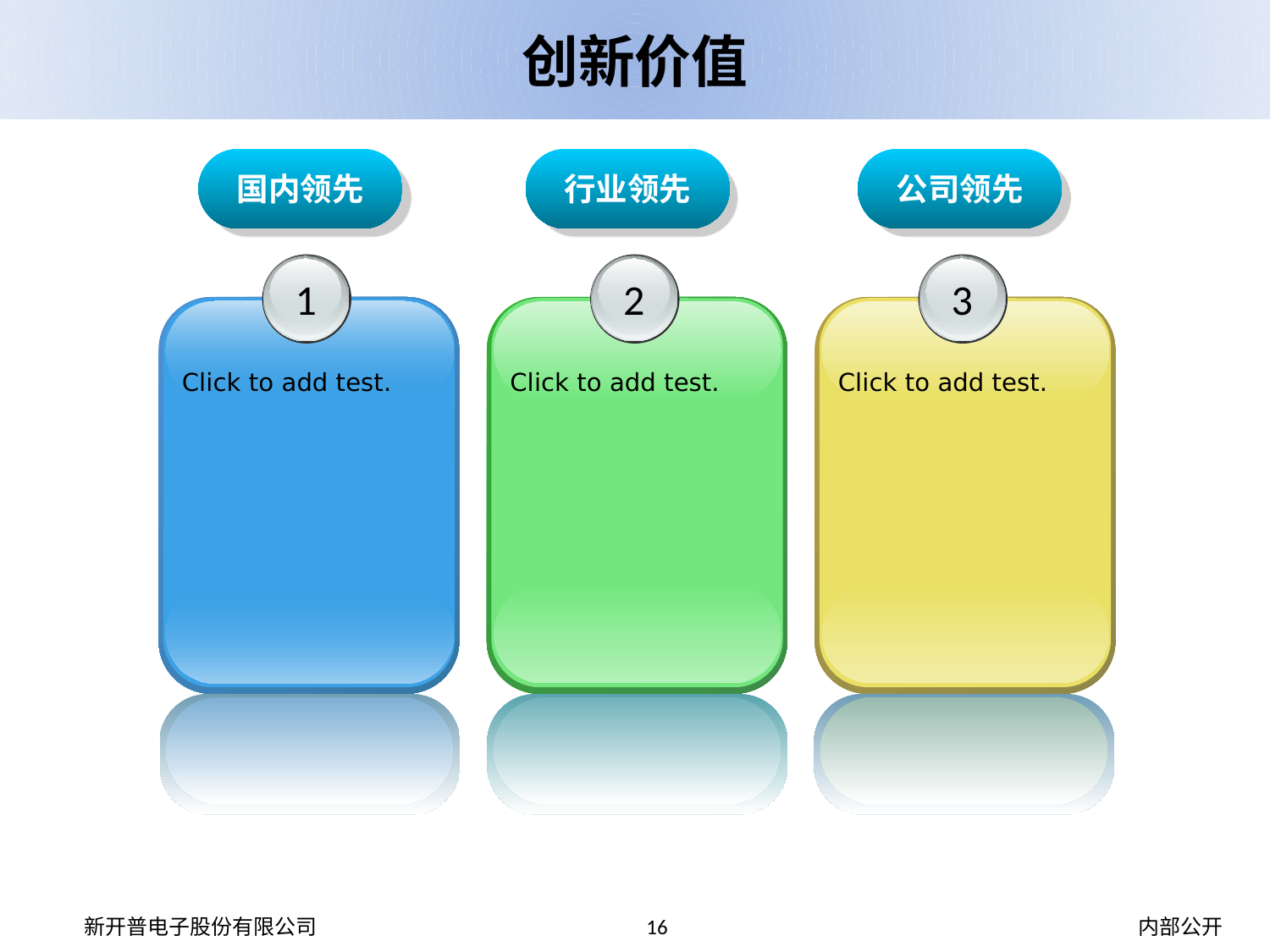

创新价值

国内领先
行业领先
公司领先

1

Click to add test.

2

Click to add test.

3

Click to add test.

16
内部公开
新开普电子股份有限公司